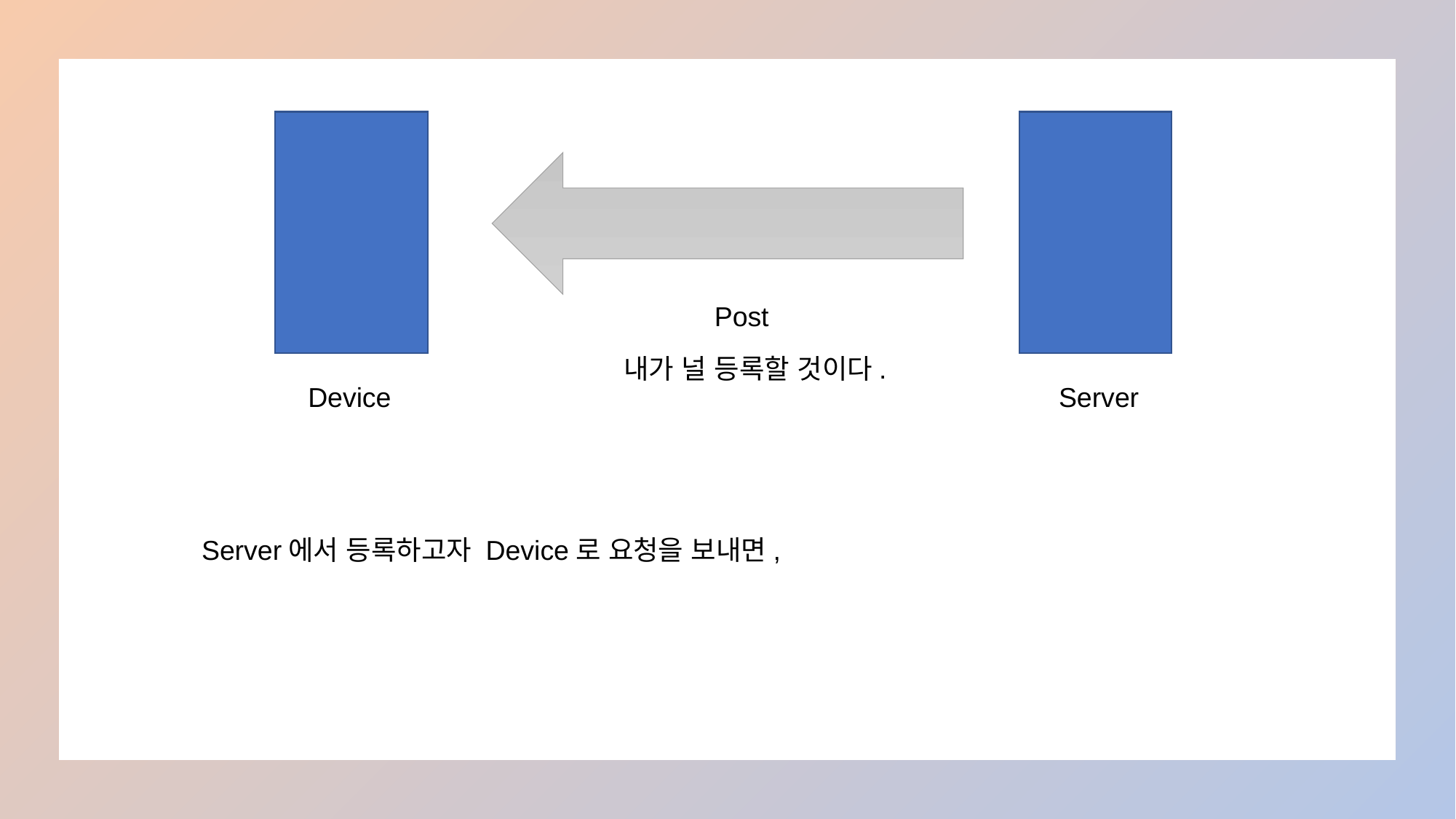

Post
       내가 널 등록할 것이다.
      Device
      Server

Server에서 등록하고자 Device로 요청을 보내면,